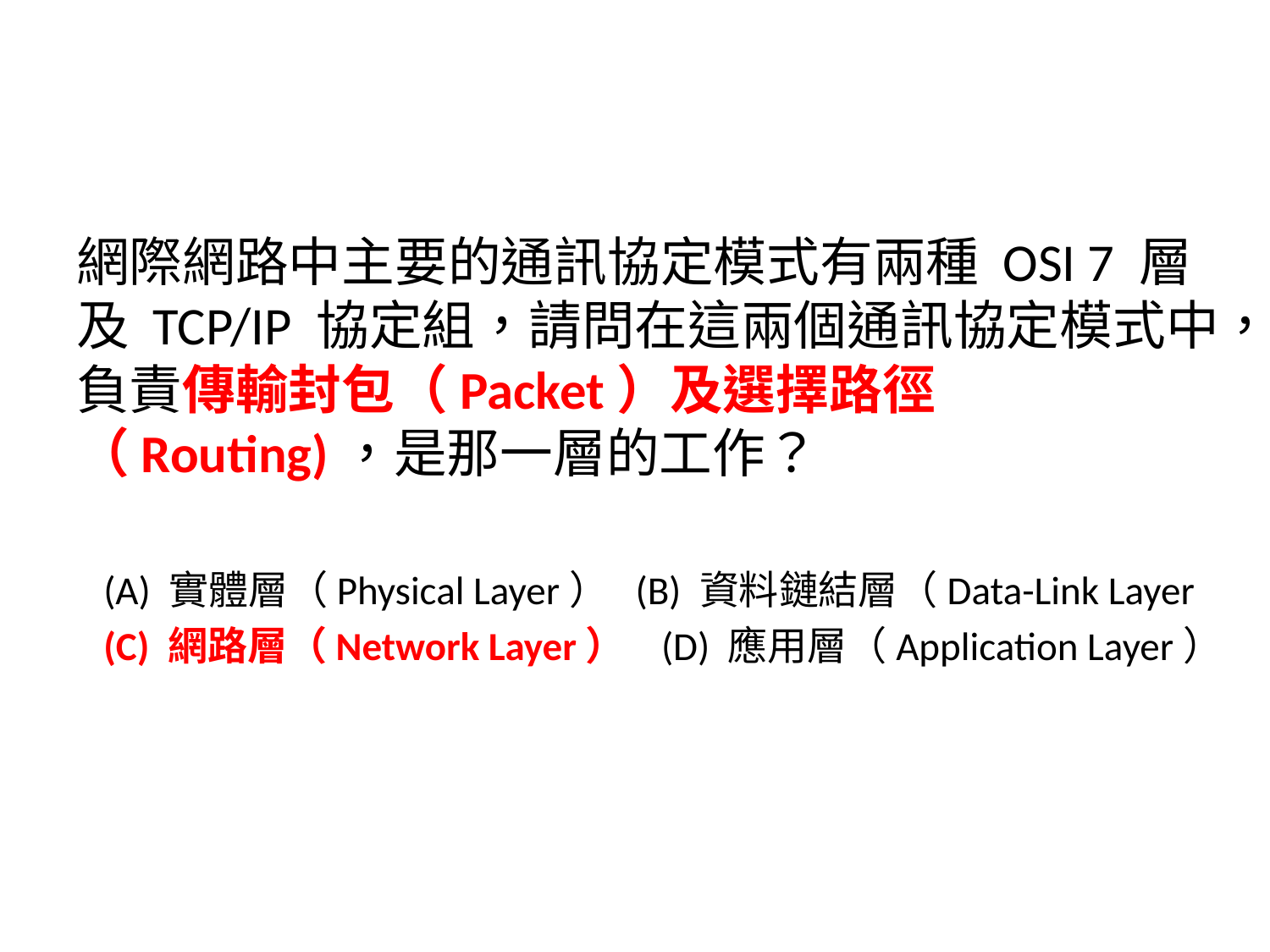

網際網路中主要的通訊協定模式有兩種 OSI 7 層及 TCP/IP 協定組，請問在這兩個通訊協定模式中，負責傳輸封包（Packet）及選擇路徑（Routing)，是那一層的工作？

   (A) 實體層（Physical Layer）  (B) 資料鏈結層（Data-Link Layer
   (C) 網路層（Network Layer）   (D) 應用層（Application Layer）